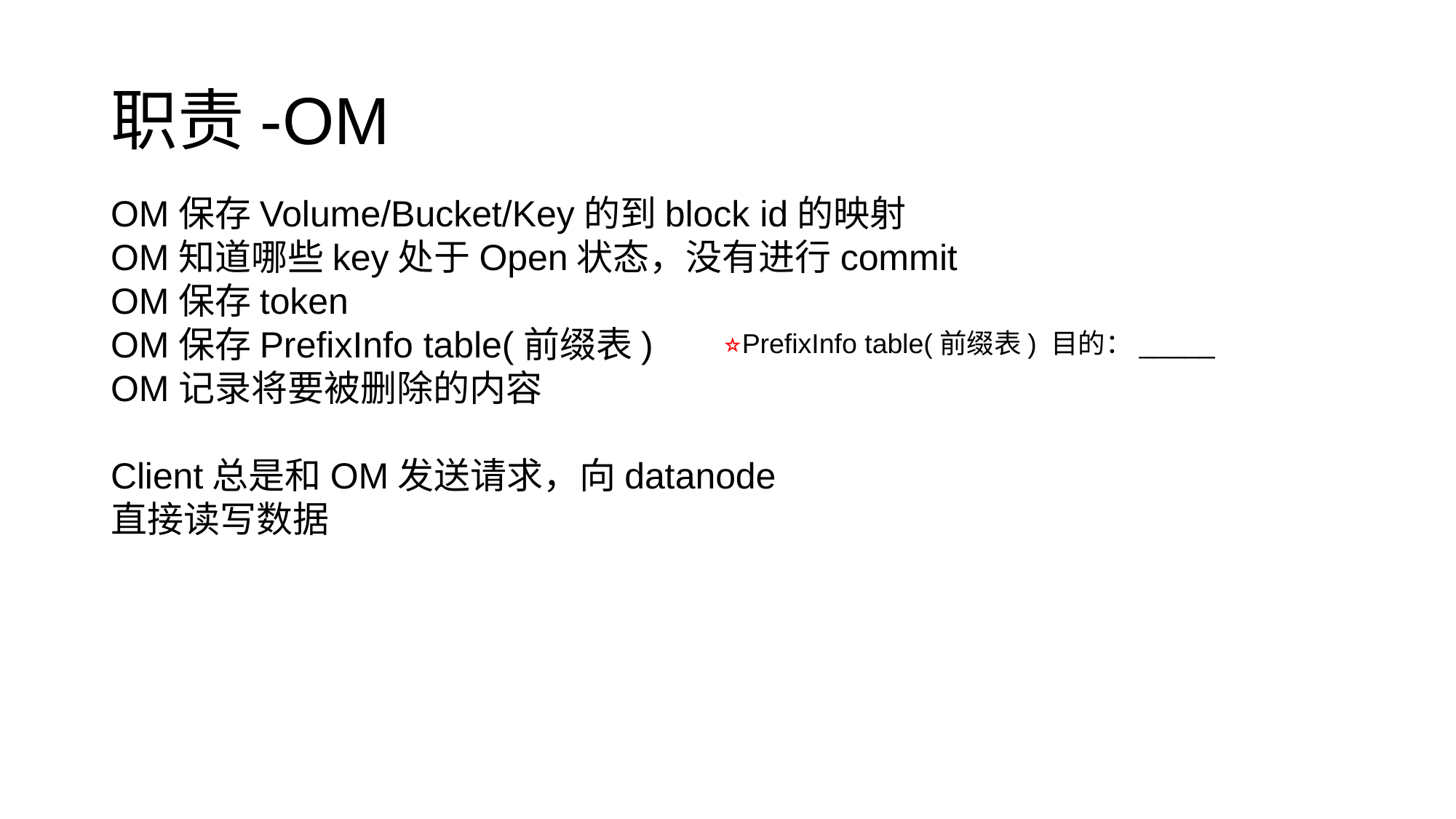

# 职责-OM
OM保存Volume/Bucket/Key的到block id的映射
OM知道哪些key处于Open状态，没有进行commit
OM保存token
OM保存PrefixInfo table(前缀表)
OM记录将要被删除的内容

Client总是和OM发送请求，向datanode
直接读写数据

⭐PrefixInfo table(前缀表) 目的：_____